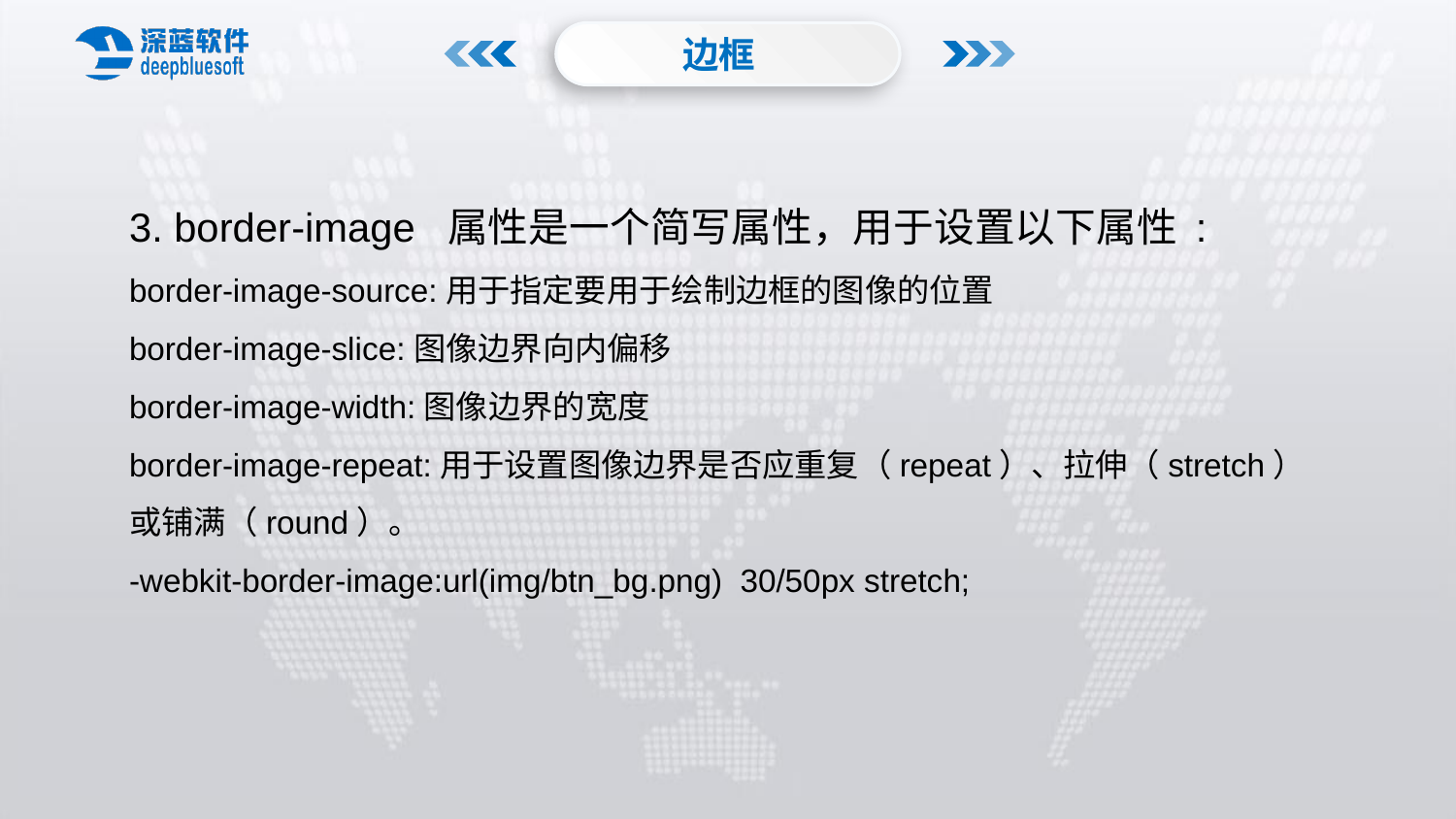

边框

3. border-image  属性是一个简写属性，用于设置以下属性 :
border-image-source:用于指定要用于绘制边框的图像的位置
border-image-slice:图像边界向内偏移
border-image-width:图像边界的宽度
border-image-repeat:用于设置图像边界是否应重复（repeat）、拉伸（stretch）或铺满（round）。
-webkit-border-image:url(img/btn_bg.png)  30/50px stretch;